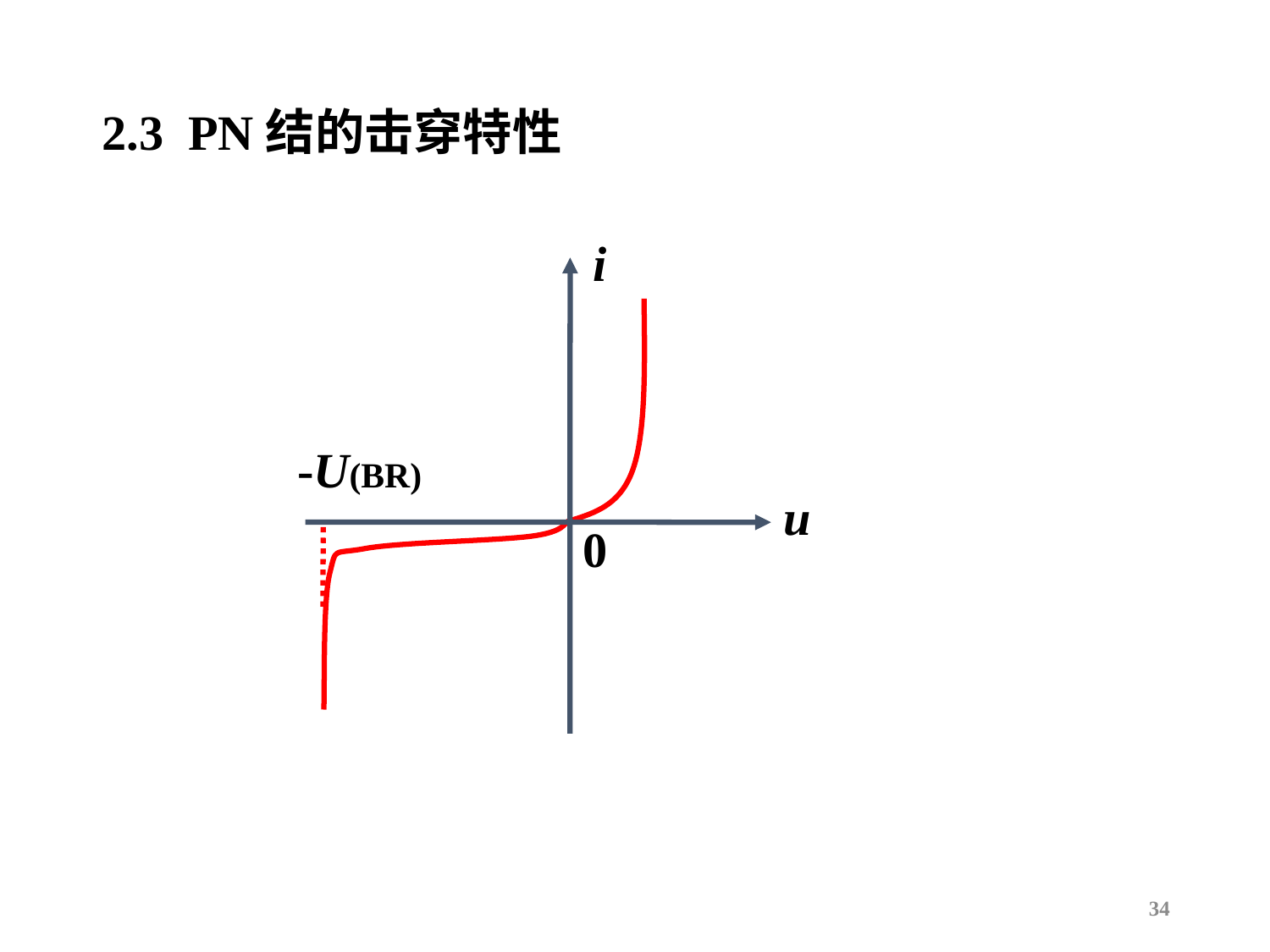

2.3  PN结的击穿特性
i

u
0

-U(BR)

34